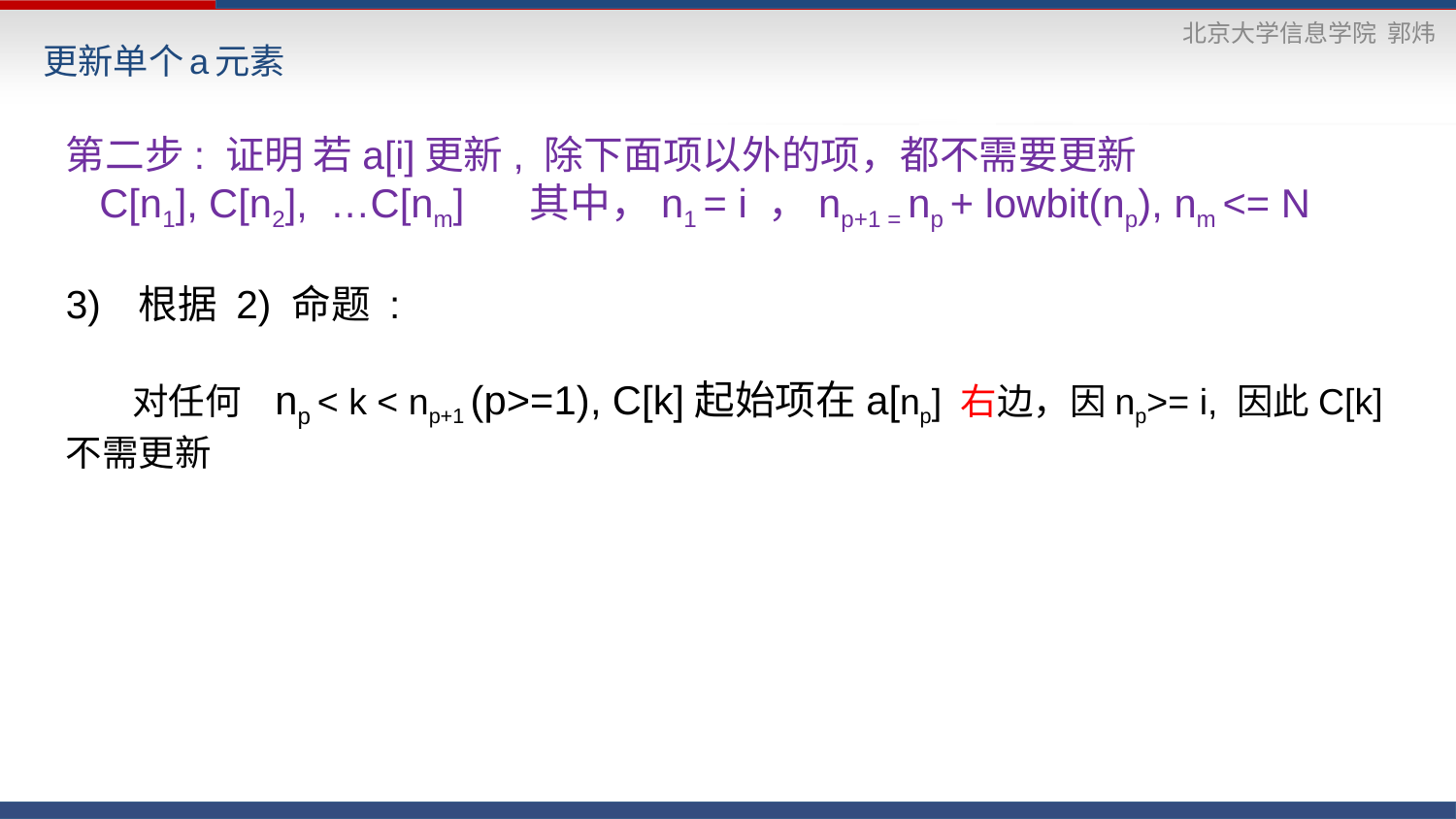

# 更新单个a元素
第二步: 证明 若a[i]更新, 除下面项以外的项，都不需要更新
   C[n1], C[n2],  …C[nm]     其中，n1 = i ，np+1 = np + lowbit(np), nm <= N

根据 2) 命题 :

       对任何   np < k < np+1 (p>=1), C[k]起始项在a[np] 右边，因np>= i, 因此C[k]不需更新